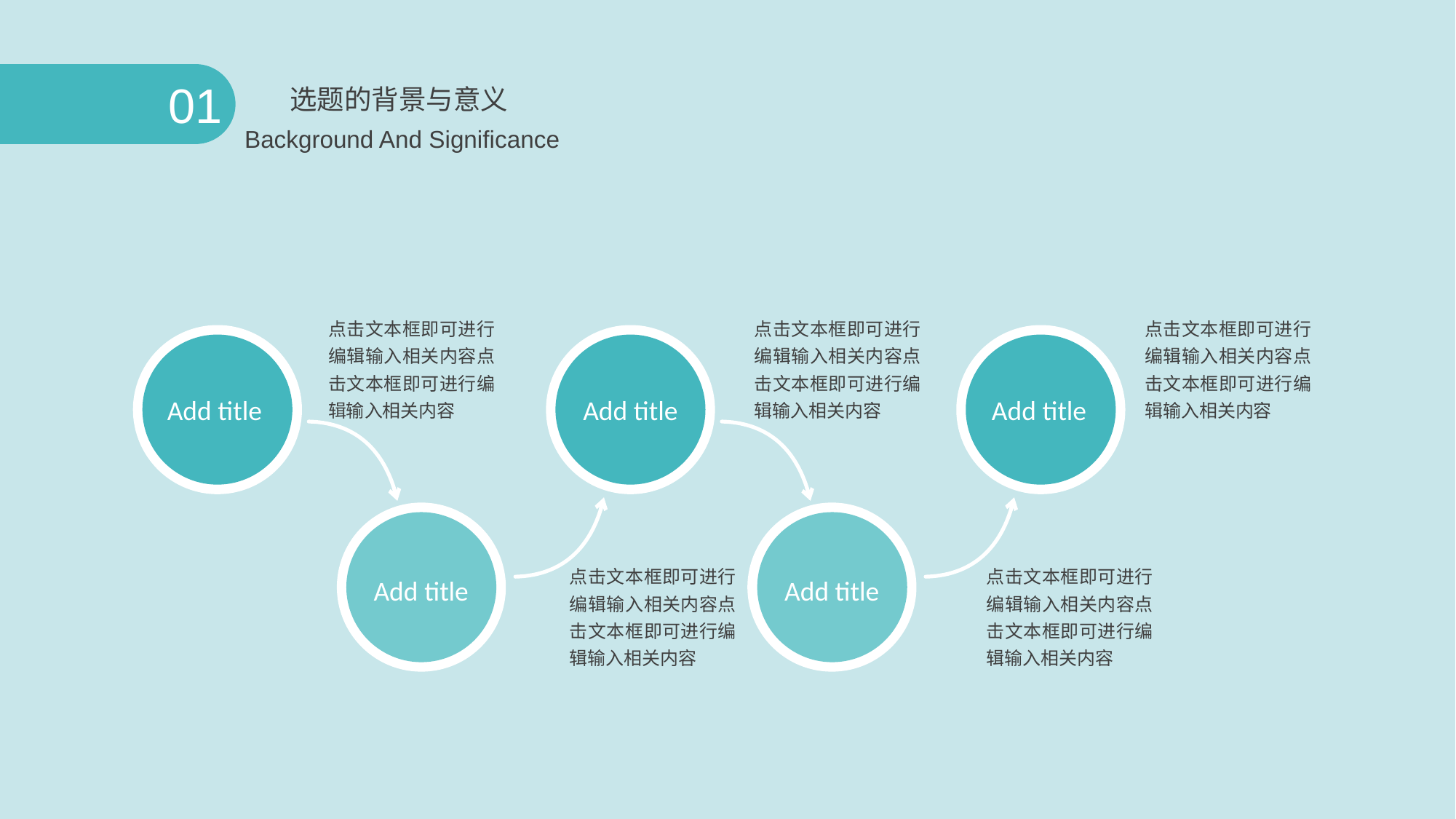

选题的背景与意义

01
 Background And Significance
点击文本框即可进行编辑输入相关内容点击文本框即可进行编辑输入相关内容
点击文本框即可进行编辑输入相关内容点击文本框即可进行编辑输入相关内容
点击文本框即可进行编辑输入相关内容点击文本框即可进行编辑输入相关内容

Add title
Add title
Add title

点击文本框即可进行编辑输入相关内容点击文本框即可进行编辑输入相关内容
点击文本框即可进行编辑输入相关内容点击文本框即可进行编辑输入相关内容
Add title
Add title